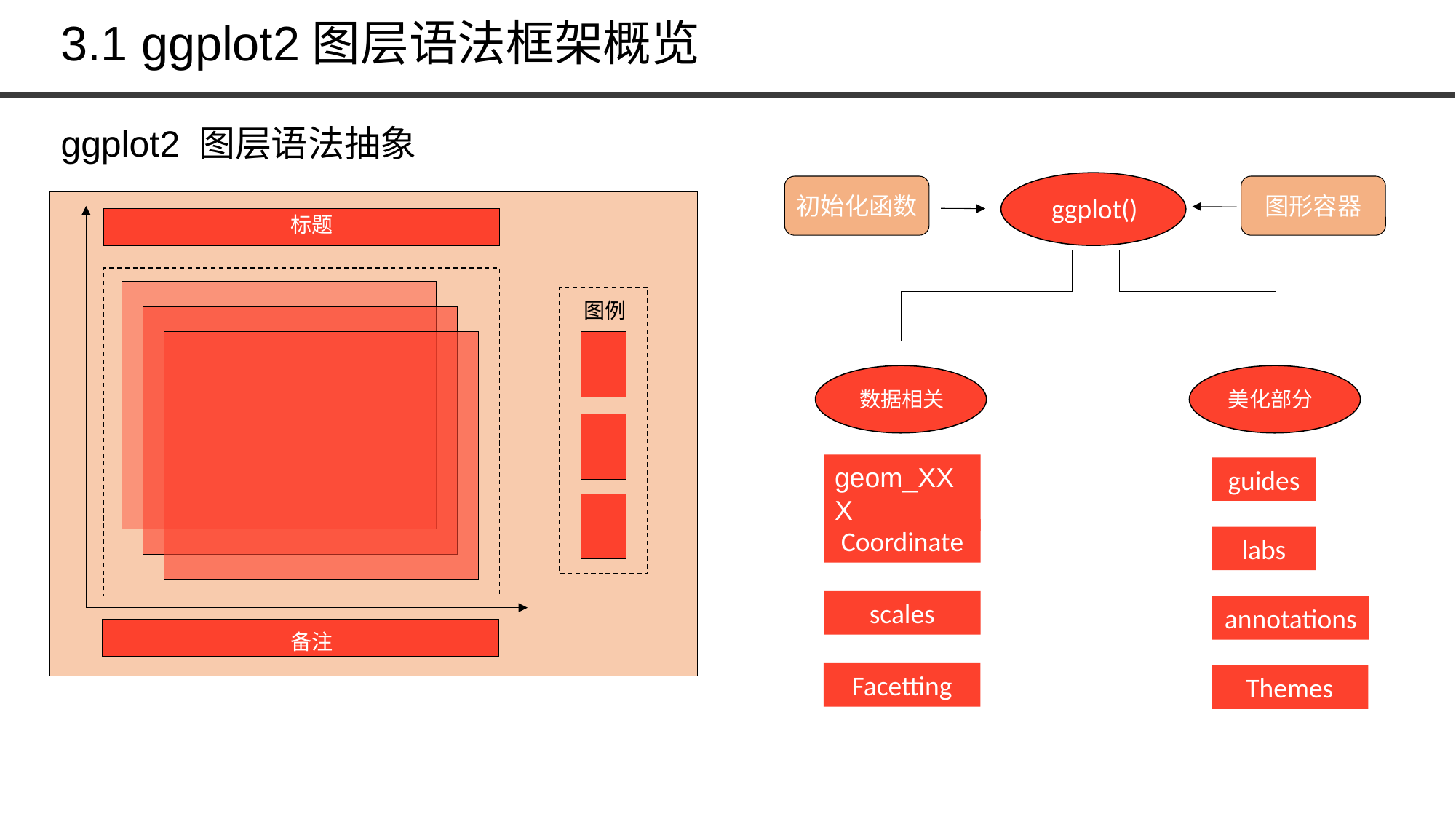

3.1 ggplot2图层语法框架概览

ggplot2 图层语法抽象

初始化函数
图形容器
ggplot()

标题

图例

数据相关
美化部分

geom_XXX
guides

Coordinate
labs
scales
annotations
备注
Facetting
Themes